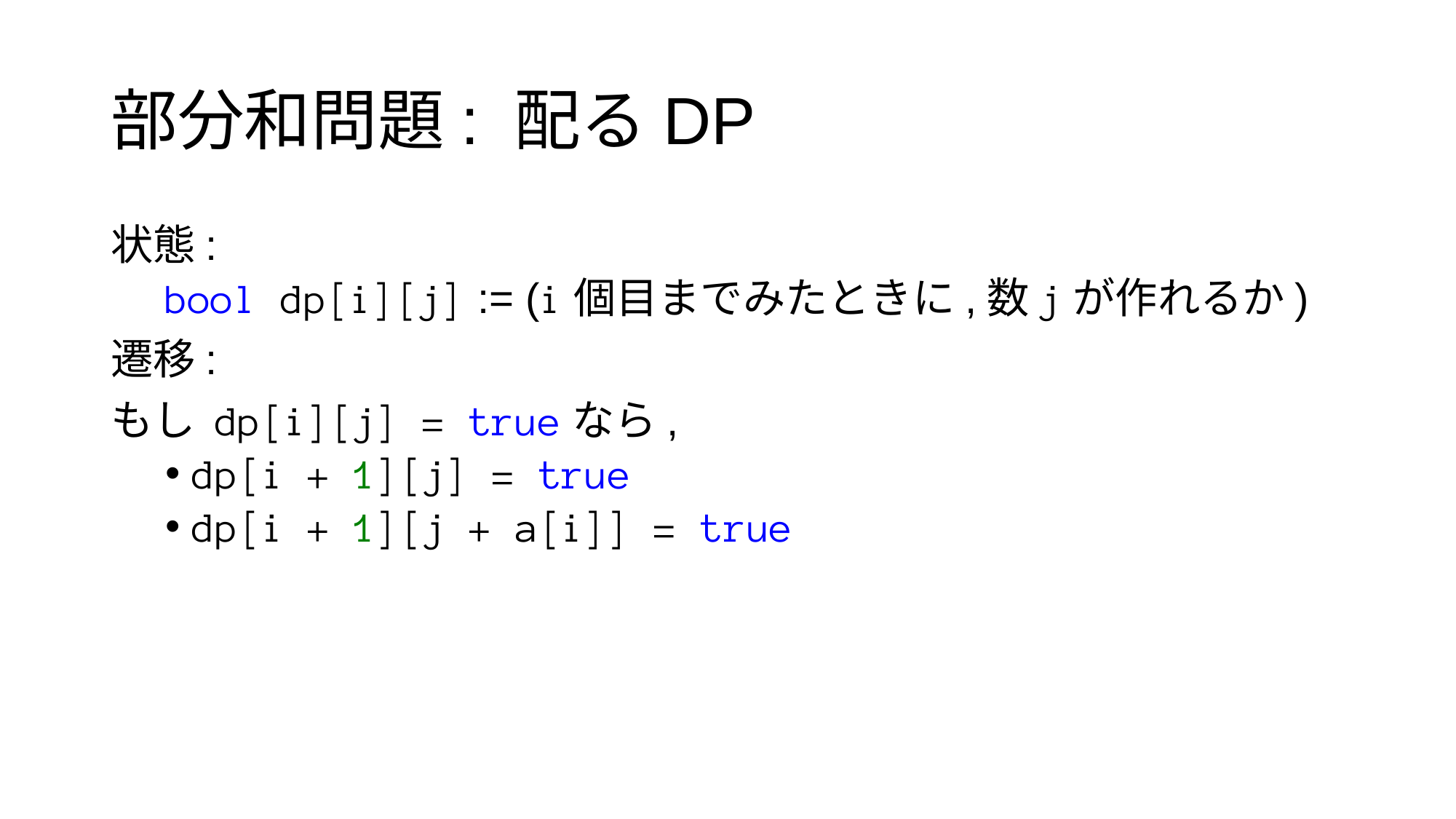

# 部分和問題: 配るDP
状態:
bool dp[i][j] := (i個目までみたときに,数jが作れるか)
遷移:
もし dp[i][j] = trueなら,
dp[i + 1][j] = true
dp[i + 1][j + a[i]] = true